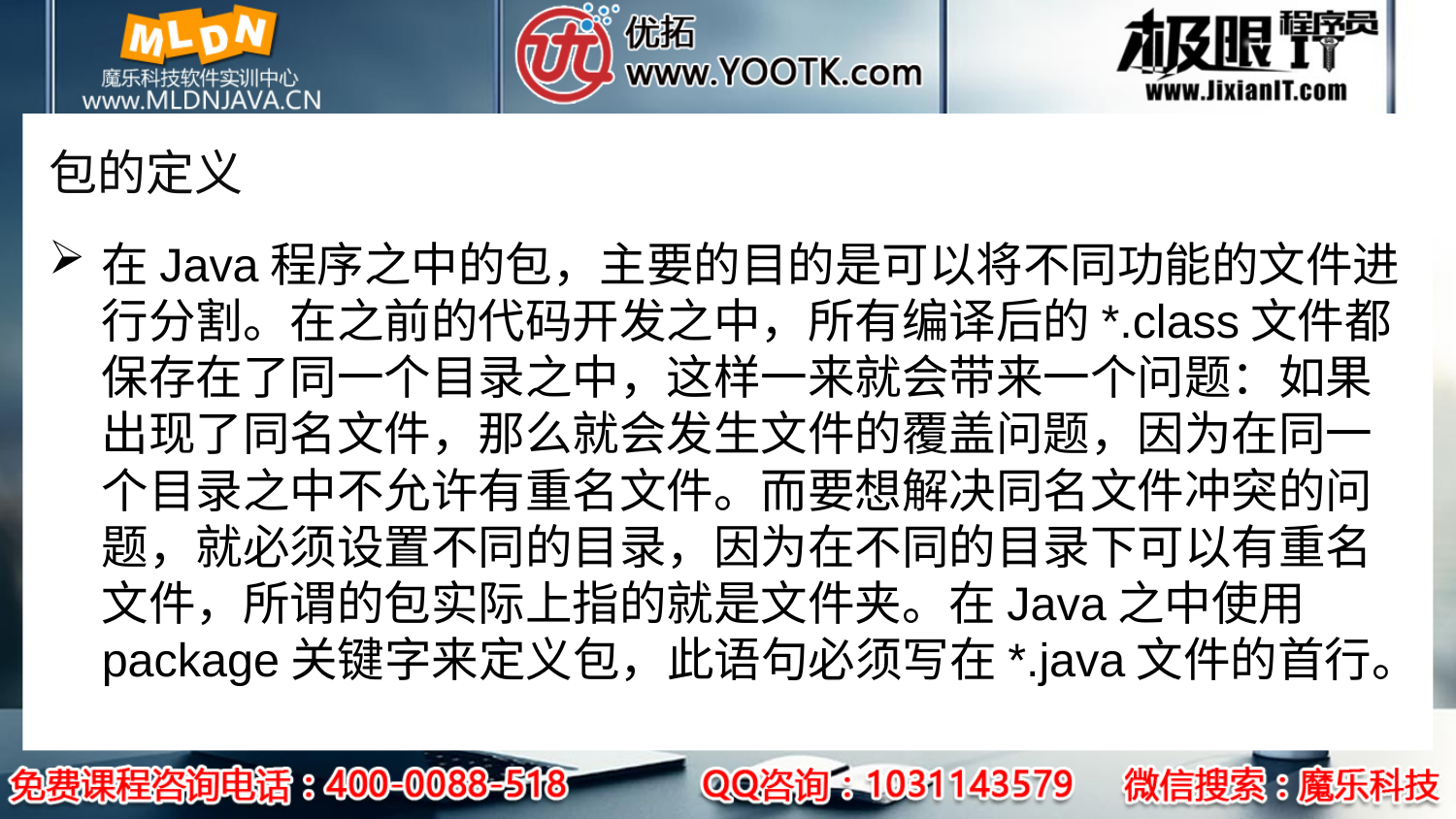

# 包的定义
在Java程序之中的包，主要的目的是可以将不同功能的文件进行分割。在之前的代码开发之中，所有编译后的*.class文件都保存在了同一个目录之中，这样一来就会带来一个问题：如果出现了同名文件，那么就会发生文件的覆盖问题，因为在同一个目录之中不允许有重名文件。而要想解决同名文件冲突的问题，就必须设置不同的目录，因为在不同的目录下可以有重名文件，所谓的包实际上指的就是文件夹。在Java之中使用package关键字来定义包，此语句必须写在*.java文件的首行。